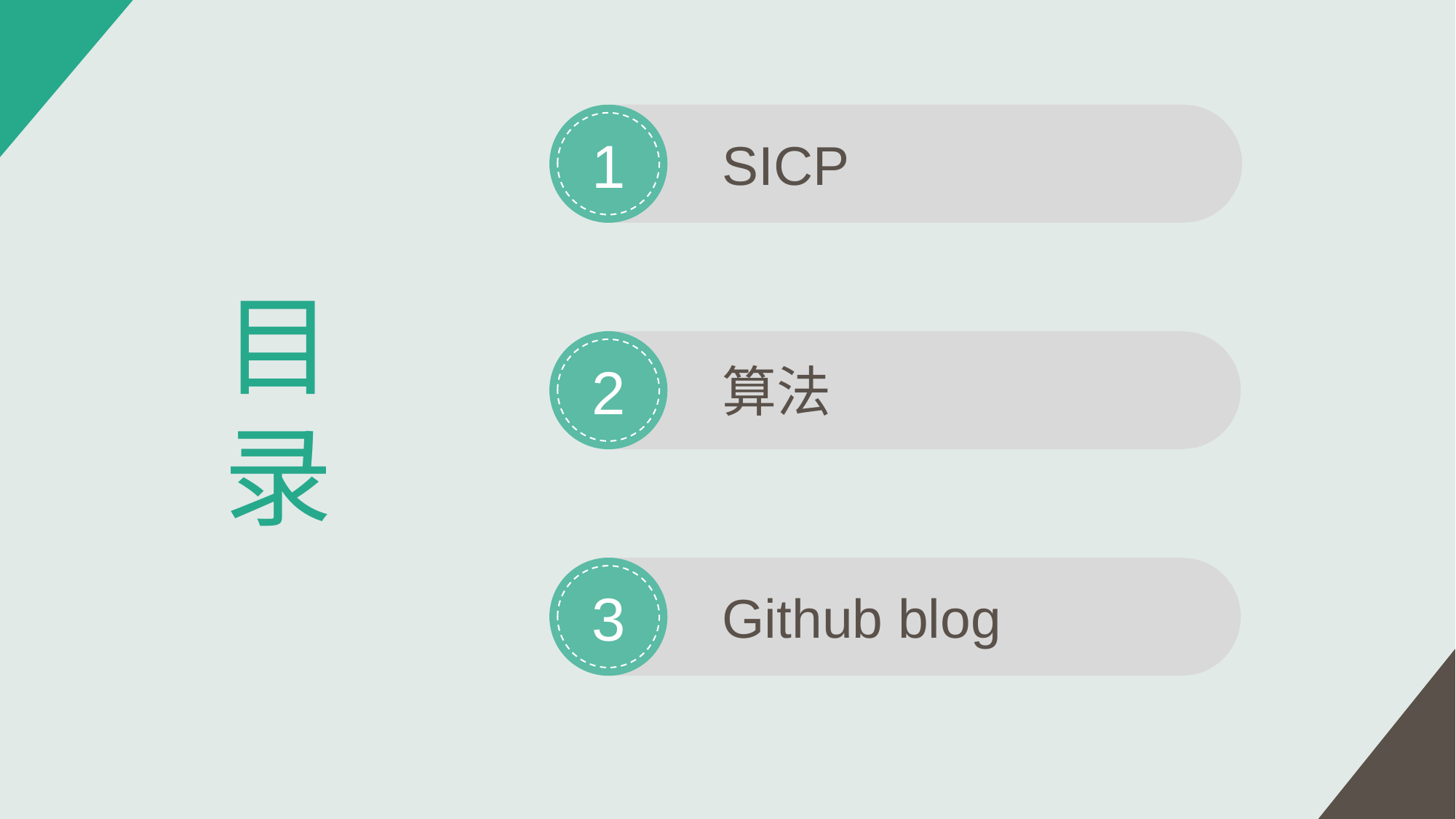

1

SICP
目录
2

算法
3

Github blog